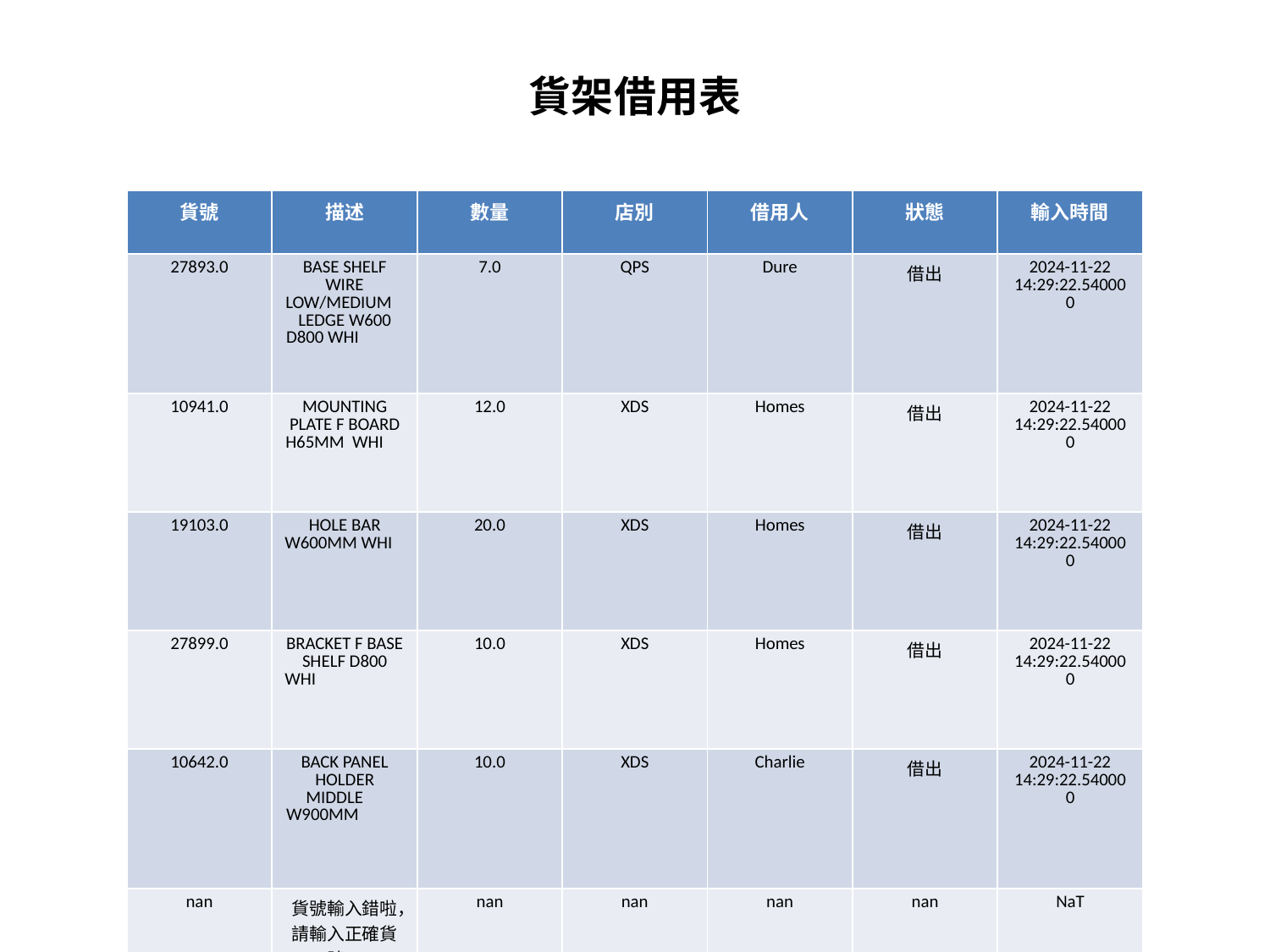

貨架借用表
| 貨號 | 描述 | 數量 | 店別 | 借用人 | 狀態 | 輸入時間 |
| --- | --- | --- | --- | --- | --- | --- |
| 27893.0 | BASE SHELF WIRE LOW/MEDIUM LEDGE W600 D800 WHI | 7.0 | QPS | Dure | 借出 | 2024-11-22 14:29:22.540000 |
| 10941.0 | MOUNTING PLATE F BOARD H65MM WHI | 12.0 | XDS | Homes | 借出 | 2024-11-22 14:29:22.540000 |
| 19103.0 | HOLE BAR W600MM WHI | 20.0 | XDS | Homes | 借出 | 2024-11-22 14:29:22.540000 |
| 27899.0 | BRACKET F BASE SHELF D800 WHI | 10.0 | XDS | Homes | 借出 | 2024-11-22 14:29:22.540000 |
| 10642.0 | BACK PANEL HOLDER MIDDLE W900MM | 10.0 | XDS | Charlie | 借出 | 2024-11-22 14:29:22.540000 |
| nan | 貨號輸入錯啦，請輸入正確貨號。 | nan | nan | nan | nan | NaT |
| nan | 貨號輸入錯啦，請輸入正確貨號。 | nan | nan | nan | nan | NaT |
| nan | 貨號輸入錯啦，請輸入正確貨號。 | nan | nan | nan | nan | NaT |
| nan | 貨號輸入錯啦，請輸入正確貨號。 | nan | nan | nan | nan | NaT |